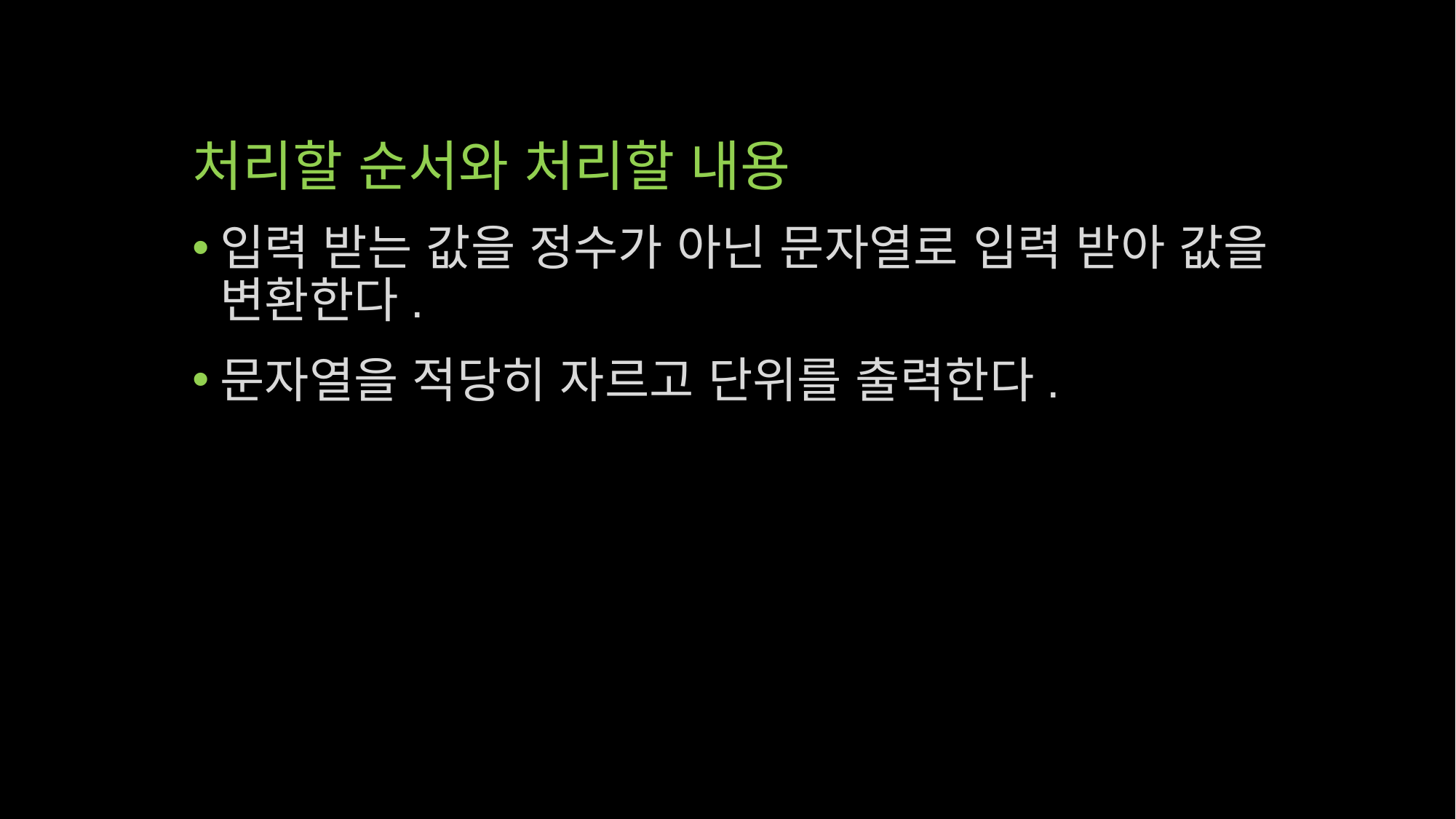

# 처리할 순서와 처리할 내용
입력 받는 값을 정수가 아닌 문자열로 입력 받아 값을 변환한다.
문자열을 적당히 자르고 단위를 출력한다.